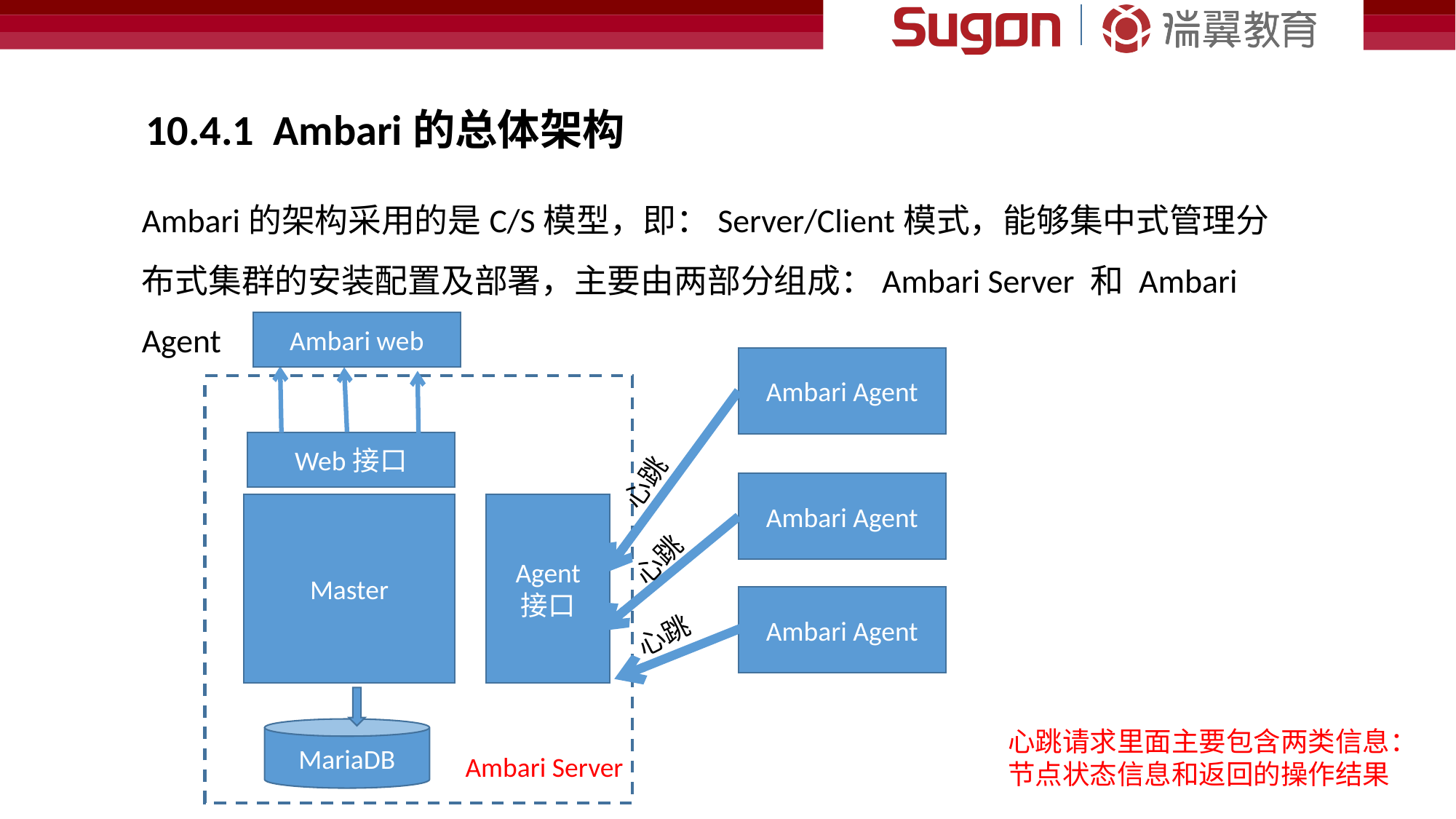

10.4.1  Ambari的总体架构
Ambari的架构采用的是C/S模型，即：Server/Client模式，能够集中式管理分布式集群的安装配置及部署，主要由两部分组成：Ambari Server 和 Ambari Agent
Ambari web
Ambari Agent

心跳
Web接口
Ambari Agent
Master
Agent
接口
心跳
Ambari Agent
心跳

MariaDB
心跳请求里面主要包含两类信息：
节点状态信息和返回的操作结果
Ambari Server